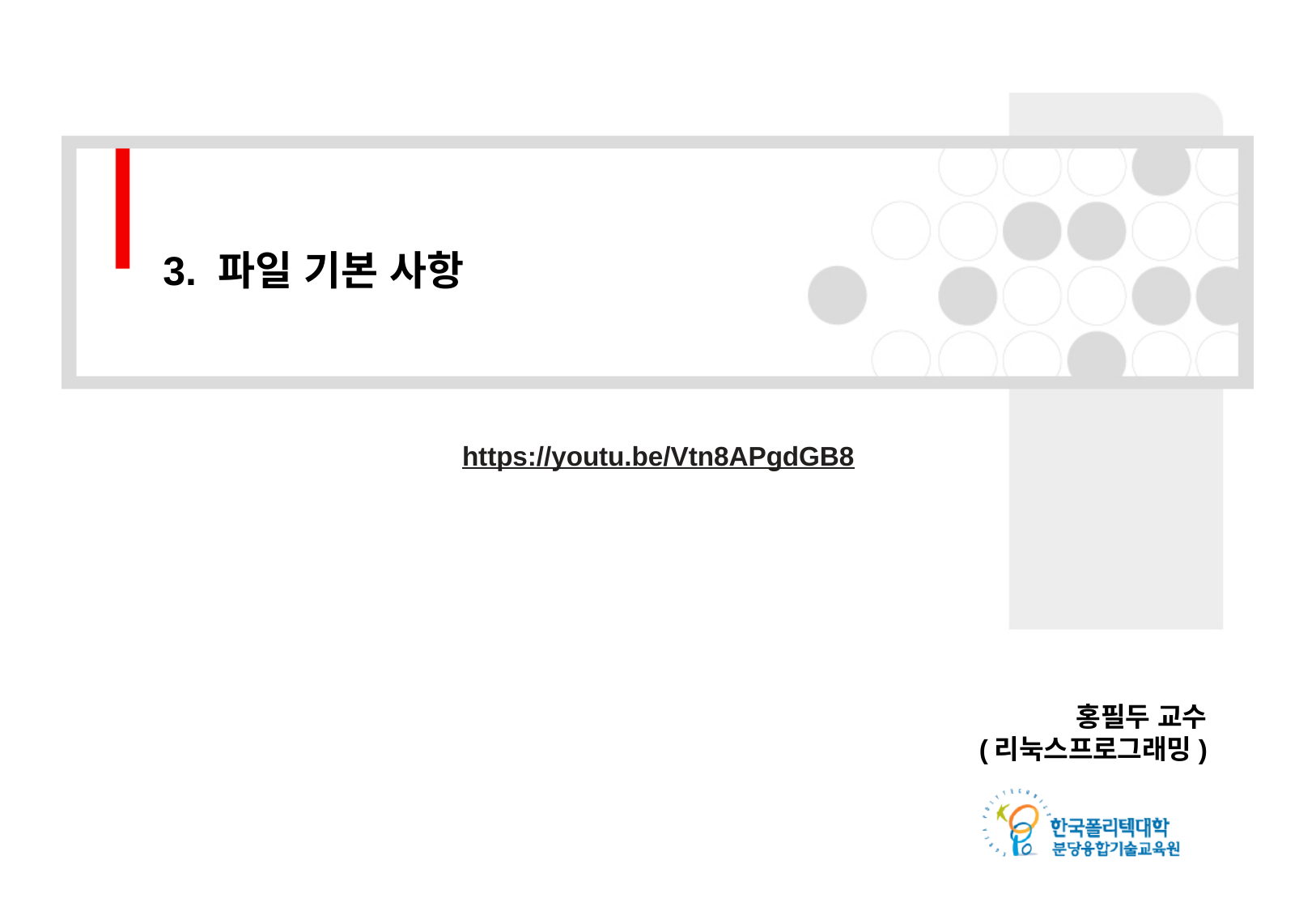

3. 파일 기본 사항
https://youtu.be/Vtn8APgdGB8
홍필두 교수
(리눅스프로그래밍)